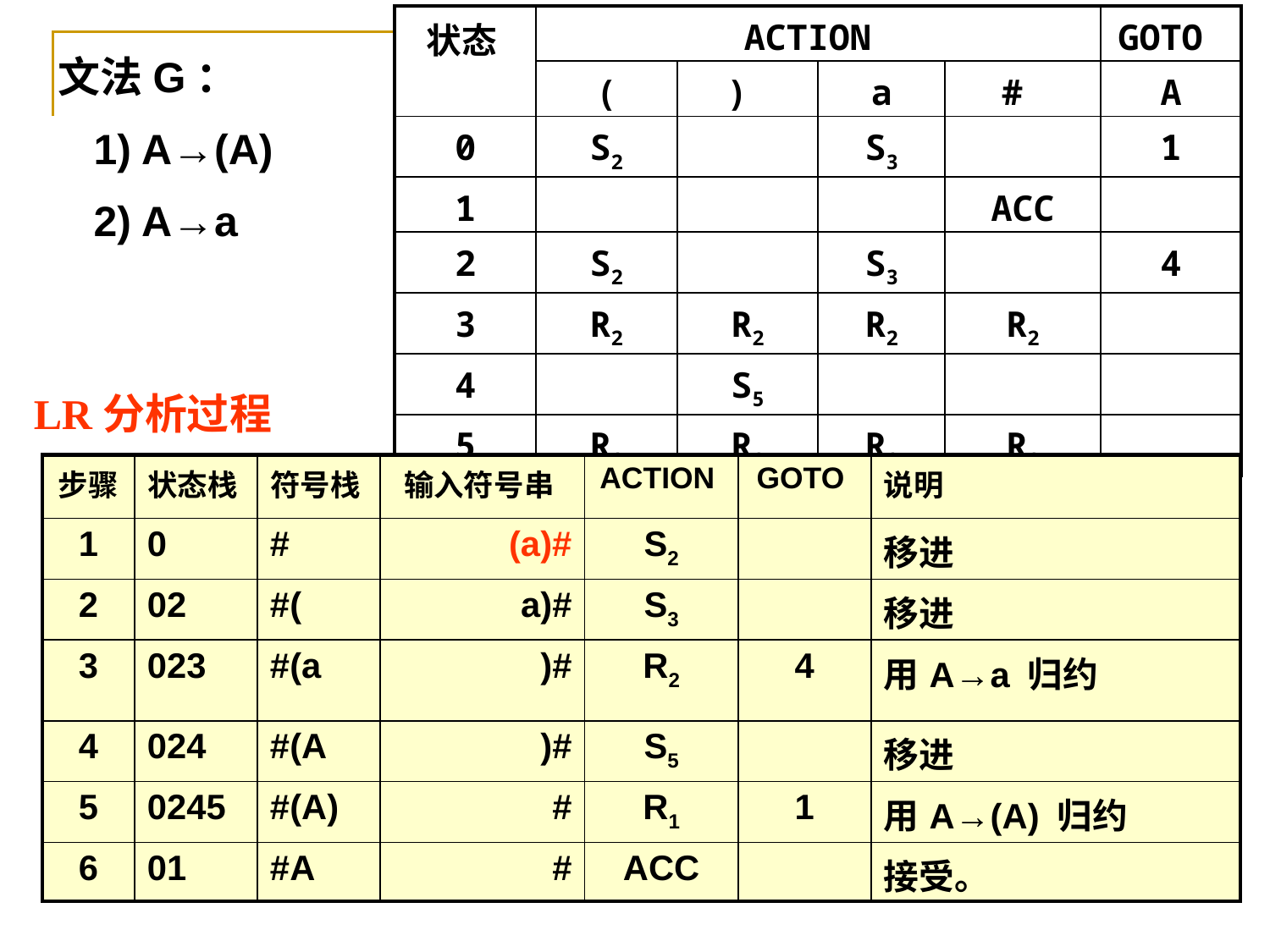

| 状态 | ACTION |  |  |  | GOTO |
| --- | --- | --- | --- | --- | --- |
|  | ( | ) | a | # | A |
| 0 | S2 |  | S3 |  | 1 |
| 1 |  |  |  | ACC |  |
| 2 | S2 |  | S3 |  | 4 |
| 3 | R2 | R2 | R2 | R2 |  |
| 4 |  | S5 |  |  |  |
| 5 | R1 | R1 | R1 | R1 |  |
文法G：
   1) A→(A)
   2) A→a
LR分析过程
| 步骤 | 状态栈 | 符号栈 | 输入符号串 | ACTION | GOTO | 说明 |
| --- | --- | --- | --- | --- | --- | --- |
| 1 | 0 | # | (a)# | S2 |  | 移进 |
| 2 | 02 | #( | a)# | S3 |  | 移进 |
| 3 | 023 | #(a | )# | R2 | 4 | 用A→a 归约 |
| 4 | 024 | #(A | )# | S5 |  | 移进 |
| 5 | 0245 | #(A) | # | R1 | 1 | 用A→(A) 归约 |
| 6 | 01 | #A | # | ACC |  | 接受。 |
38